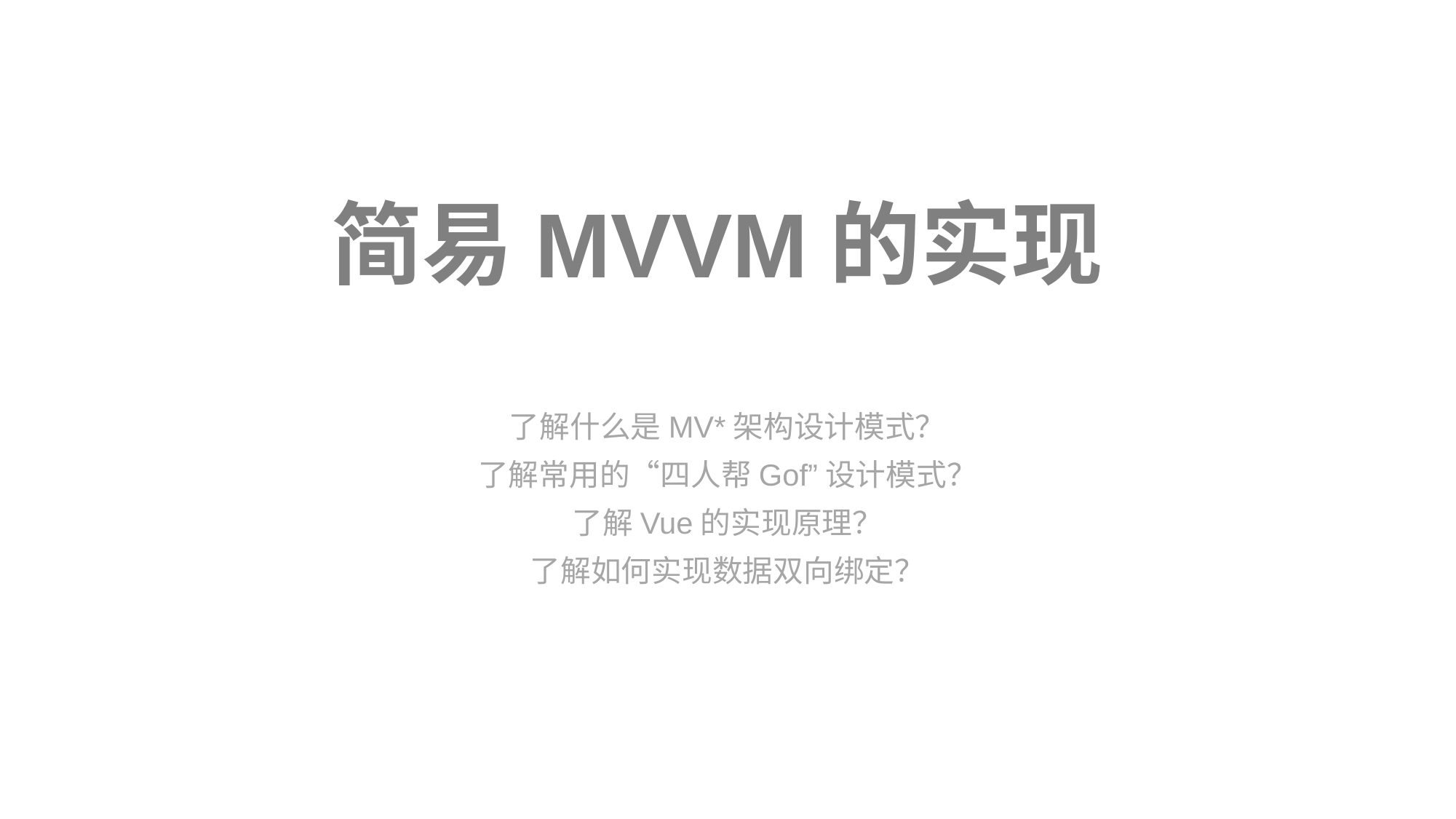

# 简易MVVM的实现
了解什么是MV*架构设计模式？
了解常用的“四人帮Gof”设计模式？
了解Vue的实现原理？
了解如何实现数据双向绑定？